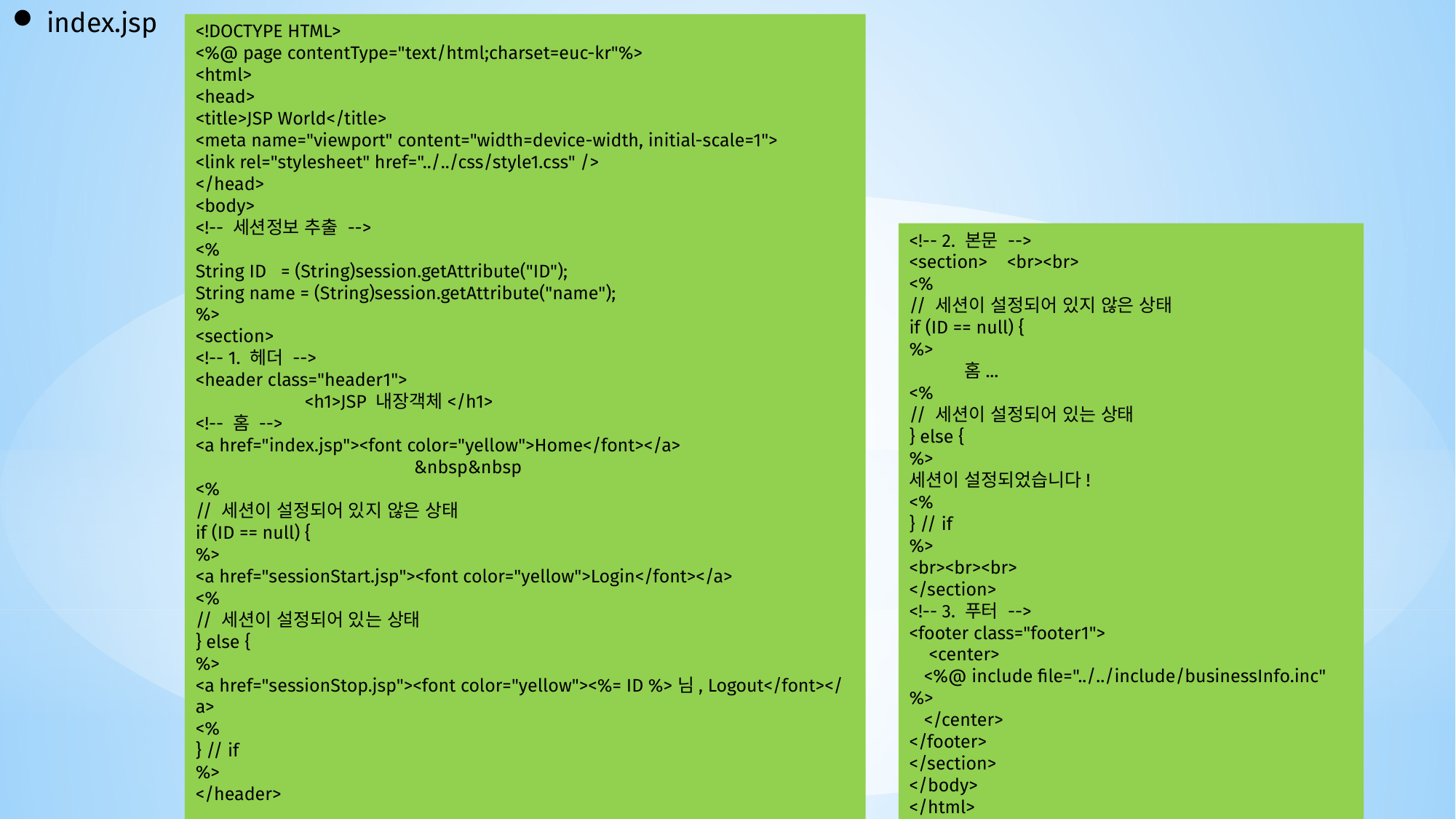

index.jsp
<!DOCTYPE HTML>
<%@ page contentType="text/html;charset=euc-kr"%>
<html>
<head>
<title>JSP World</title>
<meta name="viewport" content="width=device-width, initial-scale=1">
<link rel="stylesheet" href="../../css/style1.css" />
</head>
<body>
<!-- 세션정보 추출 -->
<%
String ID   = (String)session.getAttribute("ID");
String name = (String)session.getAttribute("name");
%>
<section>
<!-- 1. 헤더 -->
<header class="header1">
	<h1>JSP 내장객체</h1>
<!-- 홈 -->
<a href="index.jsp"><font color="yellow">Home</font></a>
		&nbsp&nbsp
<%
// 세션이 설정되어 있지 않은 상태
if (ID == null) {
%>
<a href="sessionStart.jsp"><font color="yellow">Login</font></a>
<%
// 세션이 설정되어 있는 상태
} else {
%>
<a href="sessionStop.jsp"><font color="yellow"><%= ID %>님, Logout</font></a>
<%
} // if
%>
</header>

<!-- 2. 본문 -->
<section>    <br><br>
<%
// 세션이 설정되어 있지 않은 상태
if (ID == null) {
%>
          홈...
<%
// 세션이 설정되어 있는 상태
} else {
%>
세션이 설정되었습니다!
<%
} // if
%>
<br><br><br>
</section>
<!-- 3. 푸터 -->
<footer class="footer1">
    <center>
   <%@ include file="../../include/businessInfo.inc" %>
   </center>
</footer>
</section>
</body>
</html>